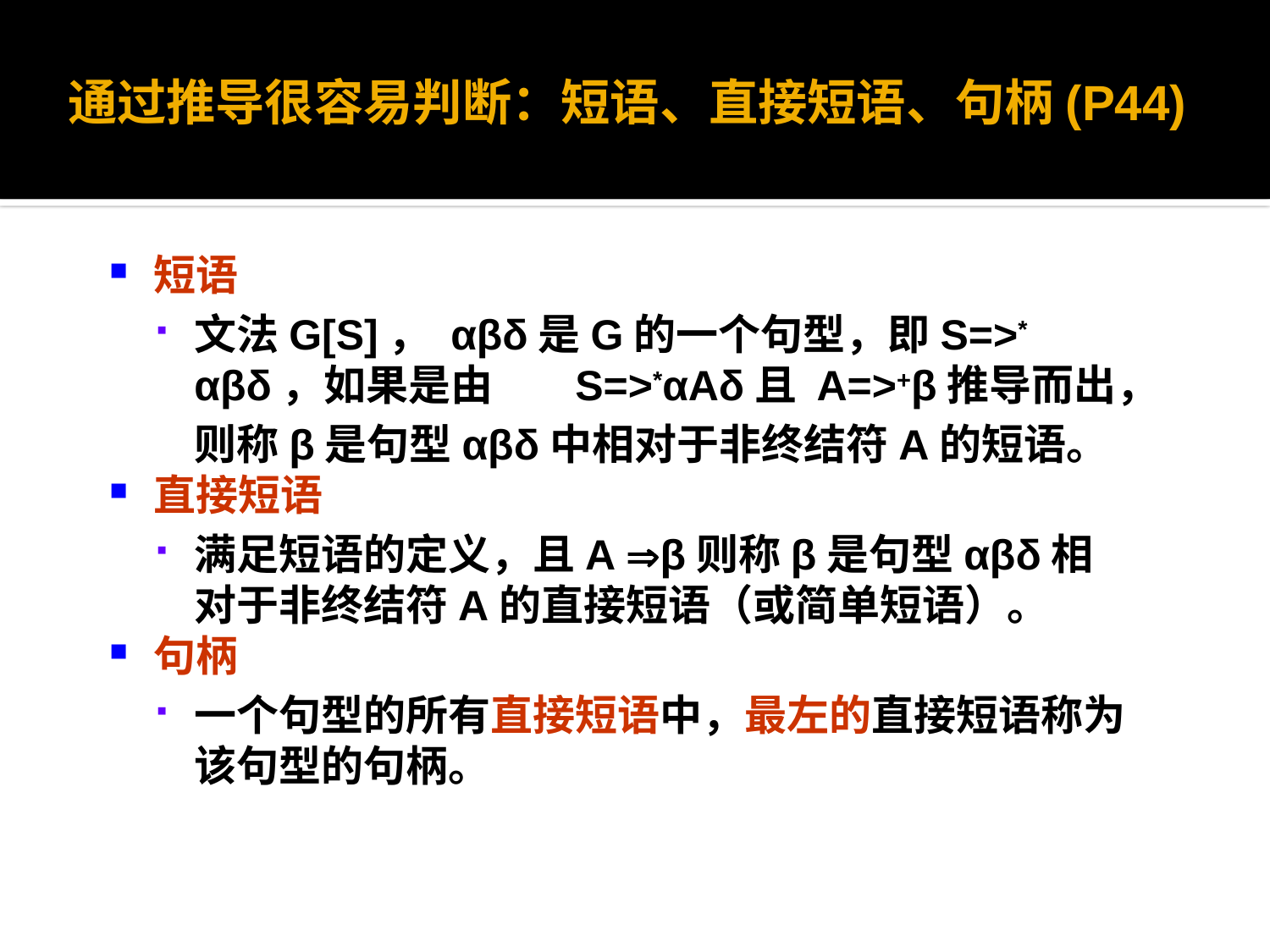

# 通过推导很容易判断：短语、直接短语、句柄(P44)
短语
文法G[S]， αβδ是G的一个句型，即S=>* αβδ，如果是由	S=>*αAδ且 A=>+β推导而出，
	则称β是句型αβδ中相对于非终结符A的短语。
直接短语
满足短语的定义，且A ⇒β则称β是句型αβδ相对于非终结符A的直接短语（或简单短语）。
句柄
一个句型的所有直接短语中，最左的直接短语称为该句型的句柄。